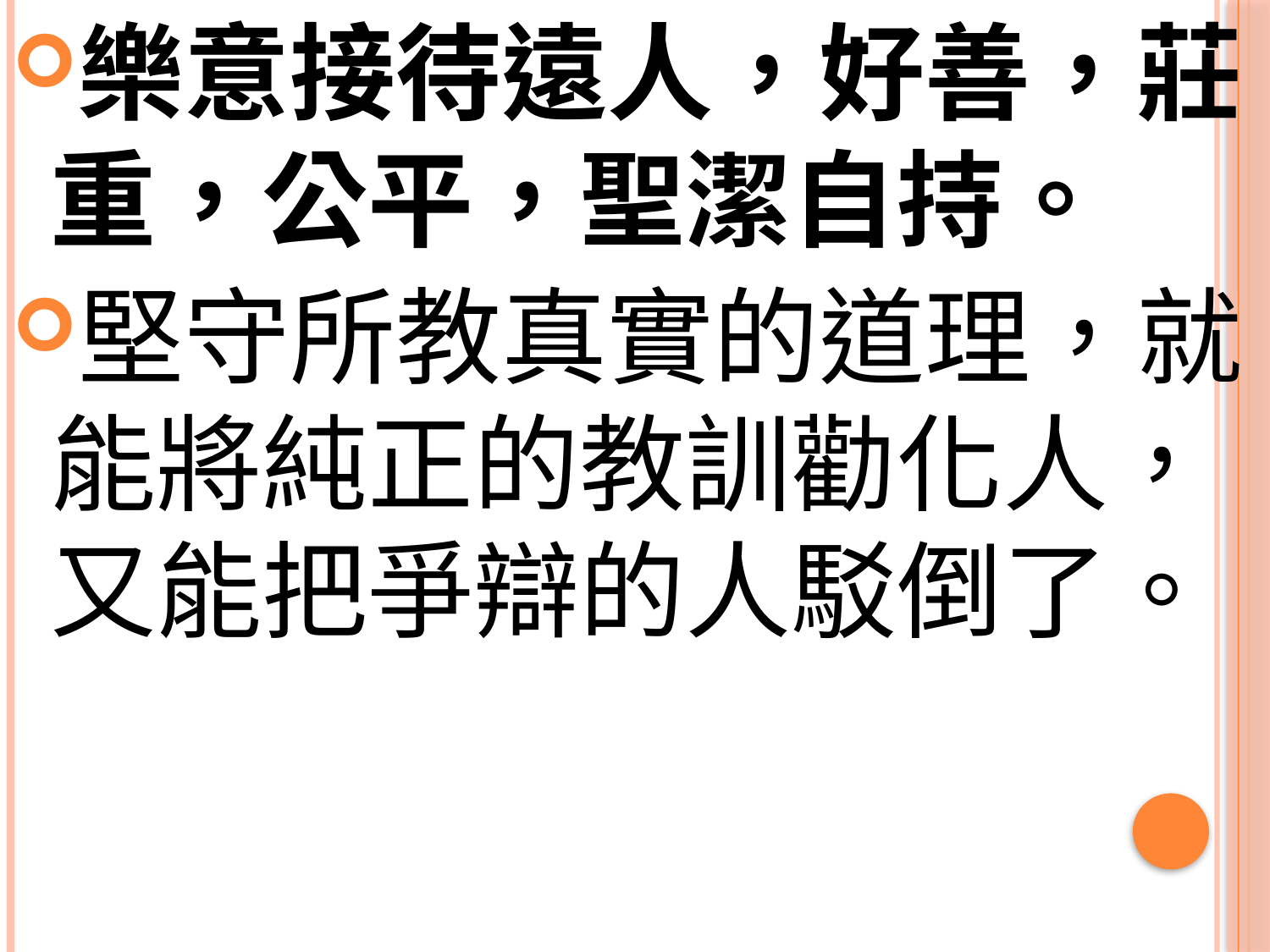

樂意接待遠人，好善，莊重，公平，聖潔自持。
堅守所教真實的道理，就能將純正的教訓勸化人，又能把爭辯的人駁倒了。